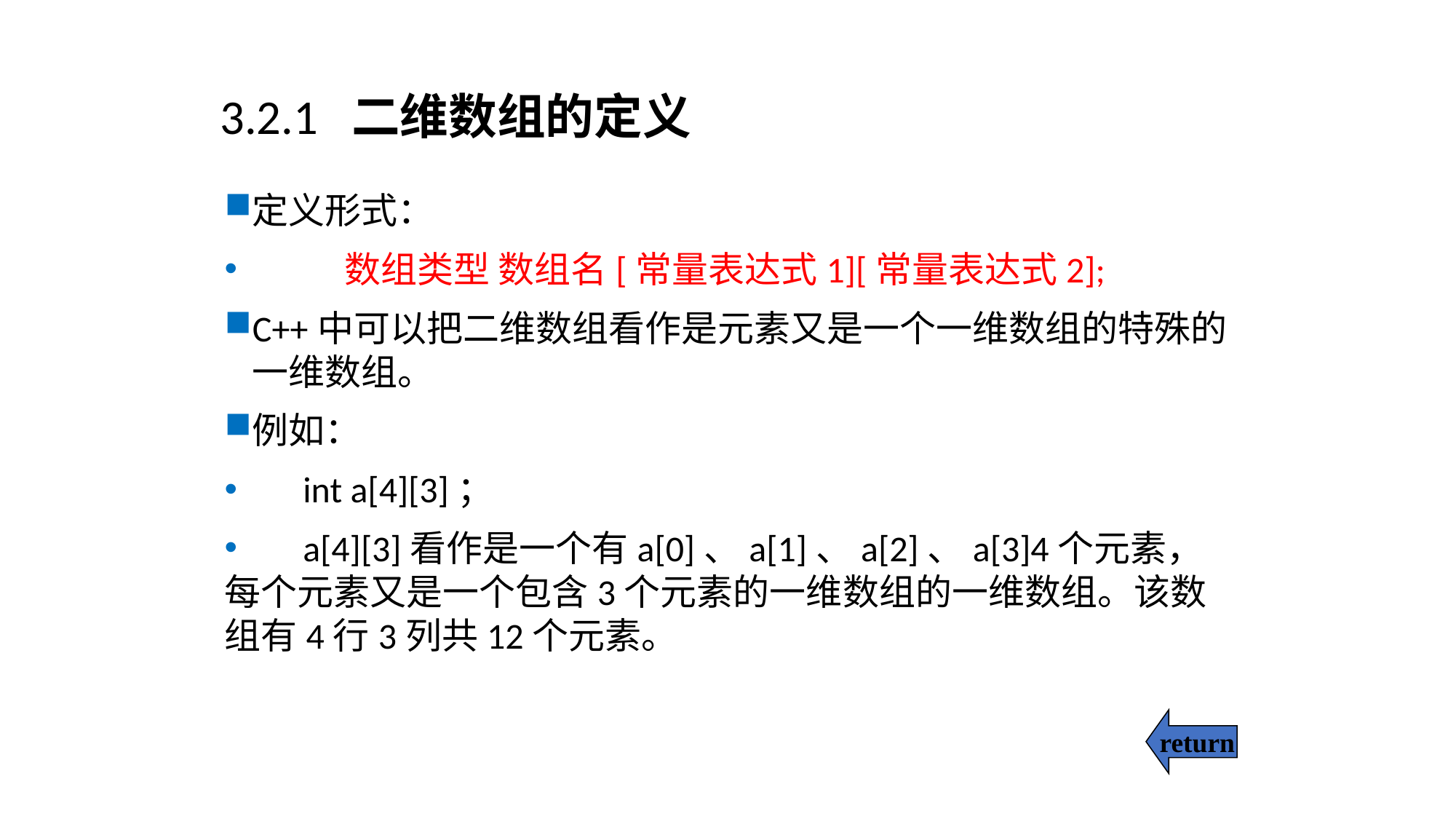

# 3.2.1  二维数组的定义
定义形式：
            数组类型 数组名[常量表达式1][常量表达式2];
C++中可以把二维数组看作是元素又是一个一维数组的特殊的一维数组。
例如：
        int a[4][3]；
        a[4][3]看作是一个有a[0]、a[1]、a[2]、a[3]4个元素，每个元素又是一个包含3个元素的一维数组的一维数组。该数组有4行3列共12个元素。

return